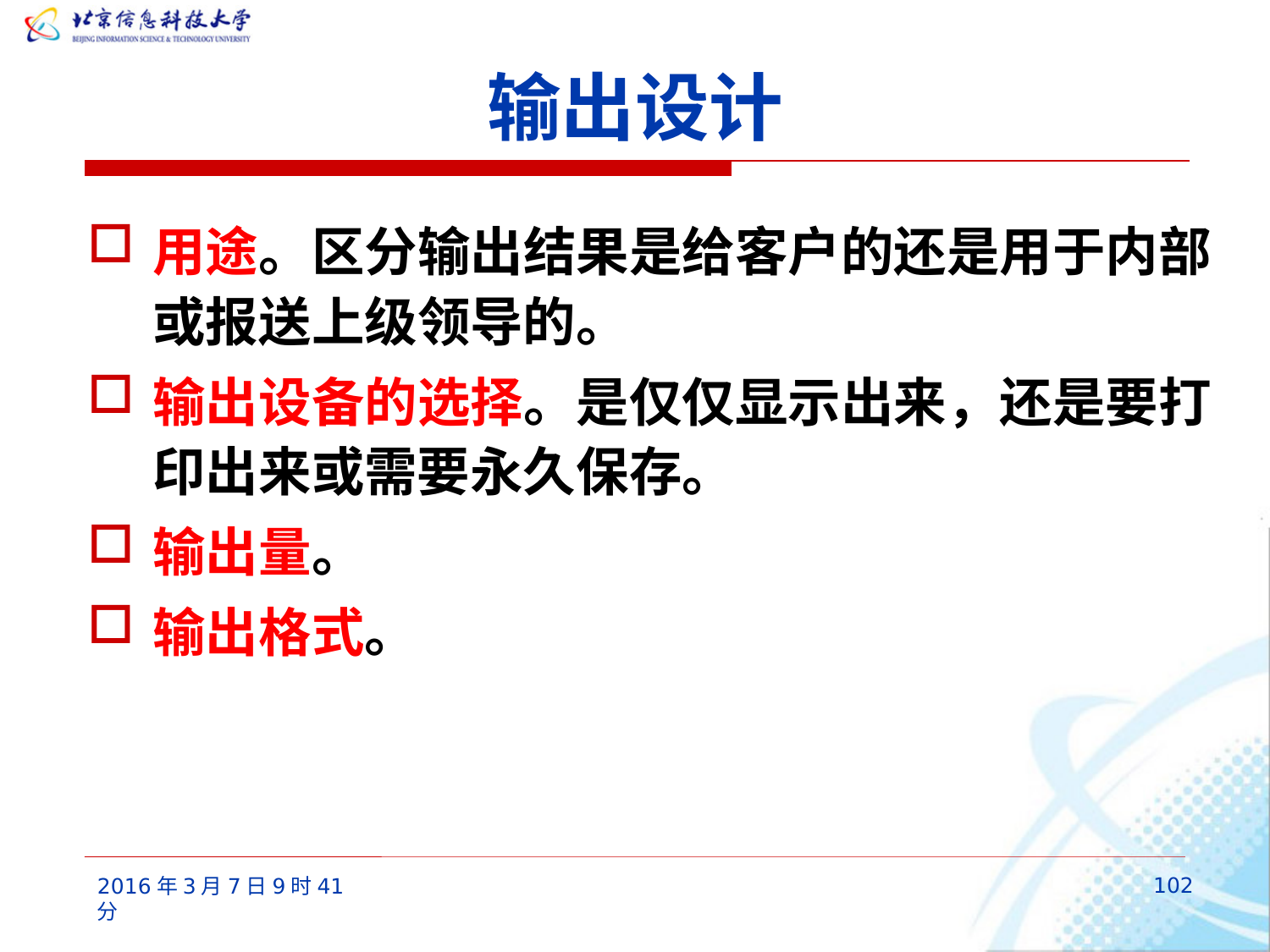

# 输出设计
用途。区分输出结果是给客户的还是用于内部或报送上级领导的。
输出设备的选择。是仅仅显示出来，还是要打印出来或需要永久保存。
输出量。
输出格式。
2016年3月7日9时41分